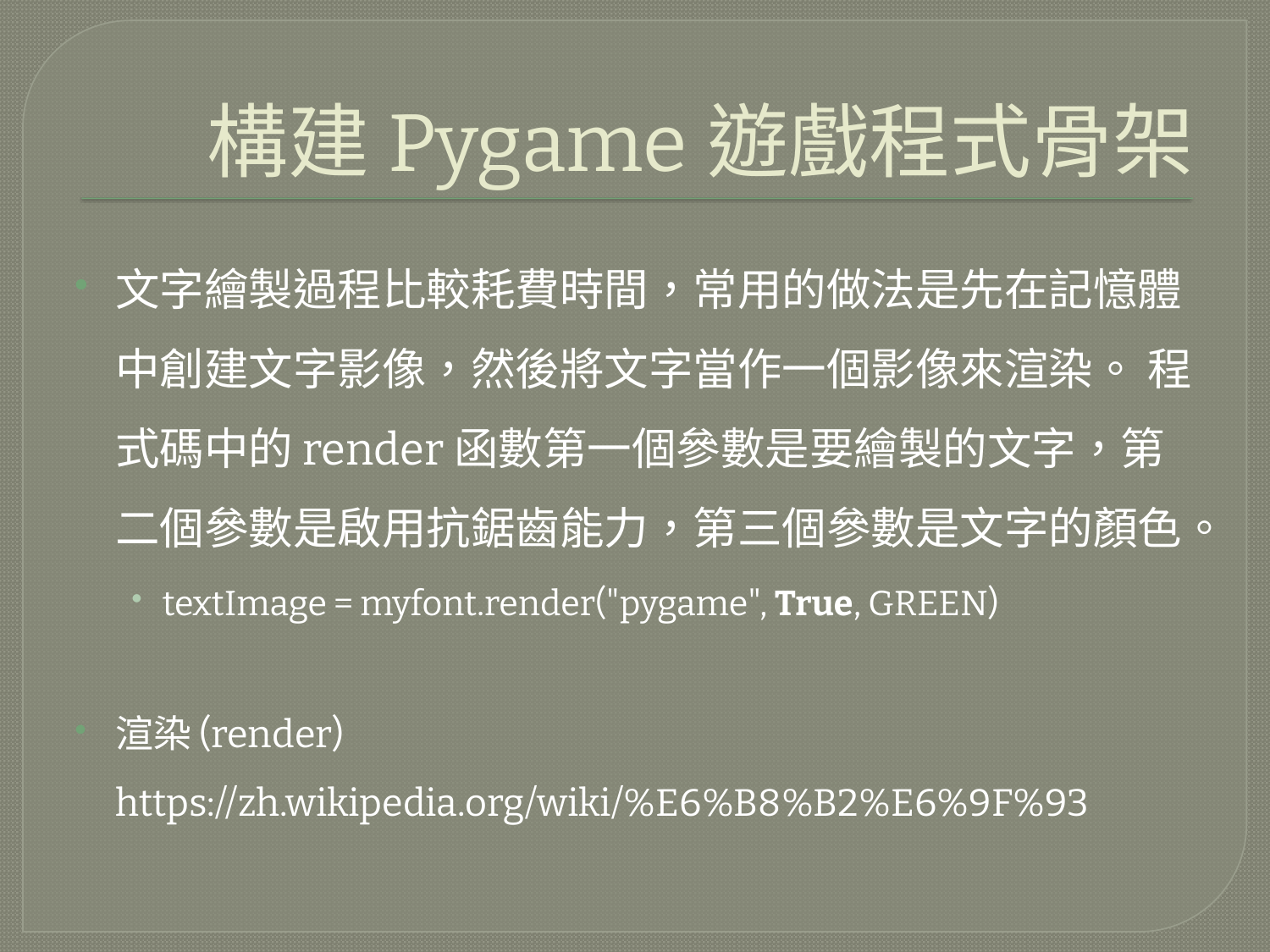

# 構建Pygame遊戲程式骨架
文字繪製過程比較耗費時間，常用的做法是先在記憶體中創建文字影像，然後將文字當作一個影像來渲染。 程式碼中的render函數第一個參數是要繪製的文字，第二個參數是啟用抗鋸齒能力，第三個參數是文字的顏色。
textImage = myfont.render("pygame", True, GREEN)

渲染(render) https://zh.wikipedia.org/wiki/%E6%B8%B2%E6%9F%93